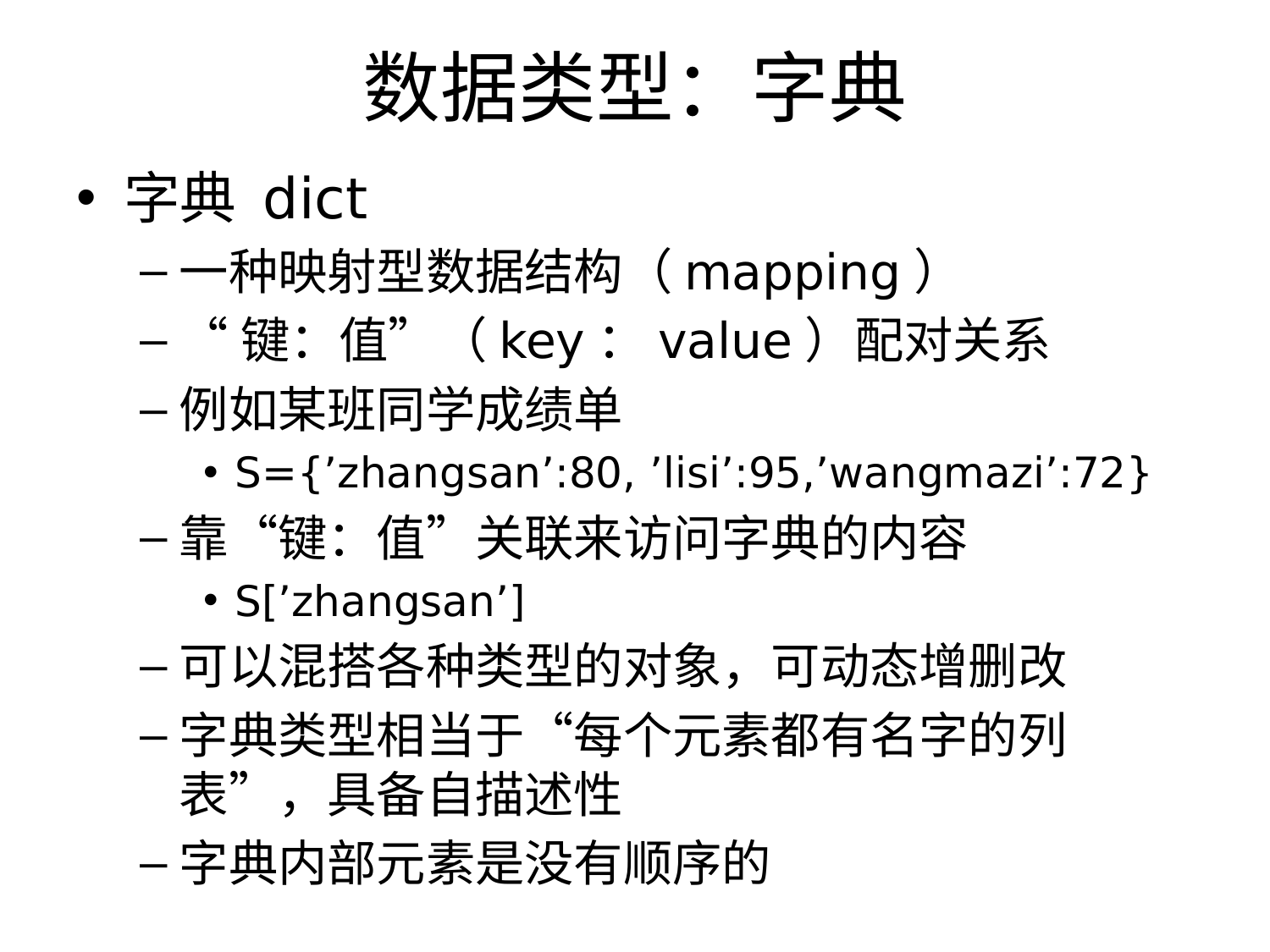

# 数据类型：字典
字典 dict
一种映射型数据结构（mapping）
“键：值”（key：value）配对关系
例如某班同学成绩单
S={’zhangsan’:80, ’lisi’:95,’wangmazi’:72}
靠“键：值”关联来访问字典的内容
S[’zhangsan’]
可以混搭各种类型的对象，可动态增删改
字典类型相当于“每个元素都有名字的列表”，具备自描述性
字典内部元素是没有顺序的